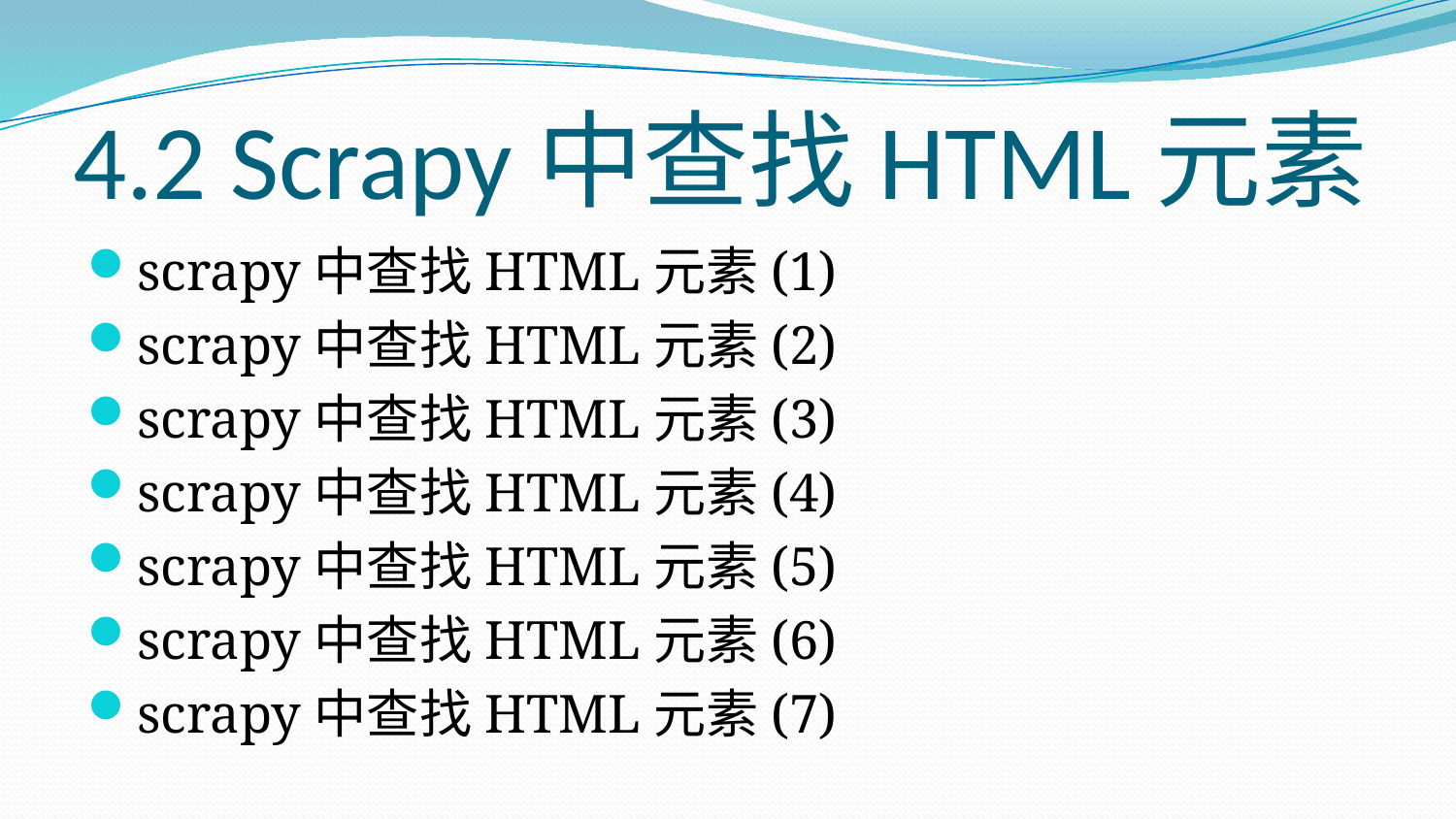

# 4.2 Scrapy中查找HTML元素
scrapy中查找HTML元素(1)
scrapy中查找HTML元素(2)
scrapy中查找HTML元素(3)
scrapy中查找HTML元素(4)
scrapy中查找HTML元素(5)
scrapy中查找HTML元素(6)
scrapy中查找HTML元素(7)